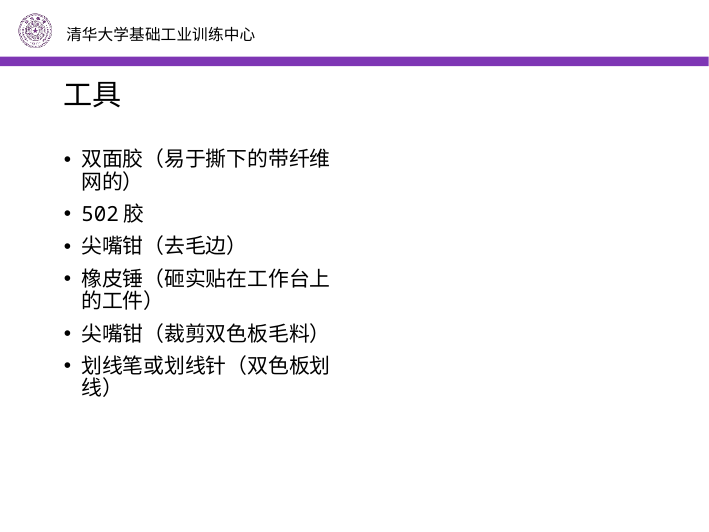

# 工具
双面胶（易于撕下的带纤维网的）
502胶
尖嘴钳（去毛边）
橡皮锤（砸实贴在工作台上的工件）
尖嘴钳（裁剪双色板毛料）
划线笔或划线针（双色板划线）